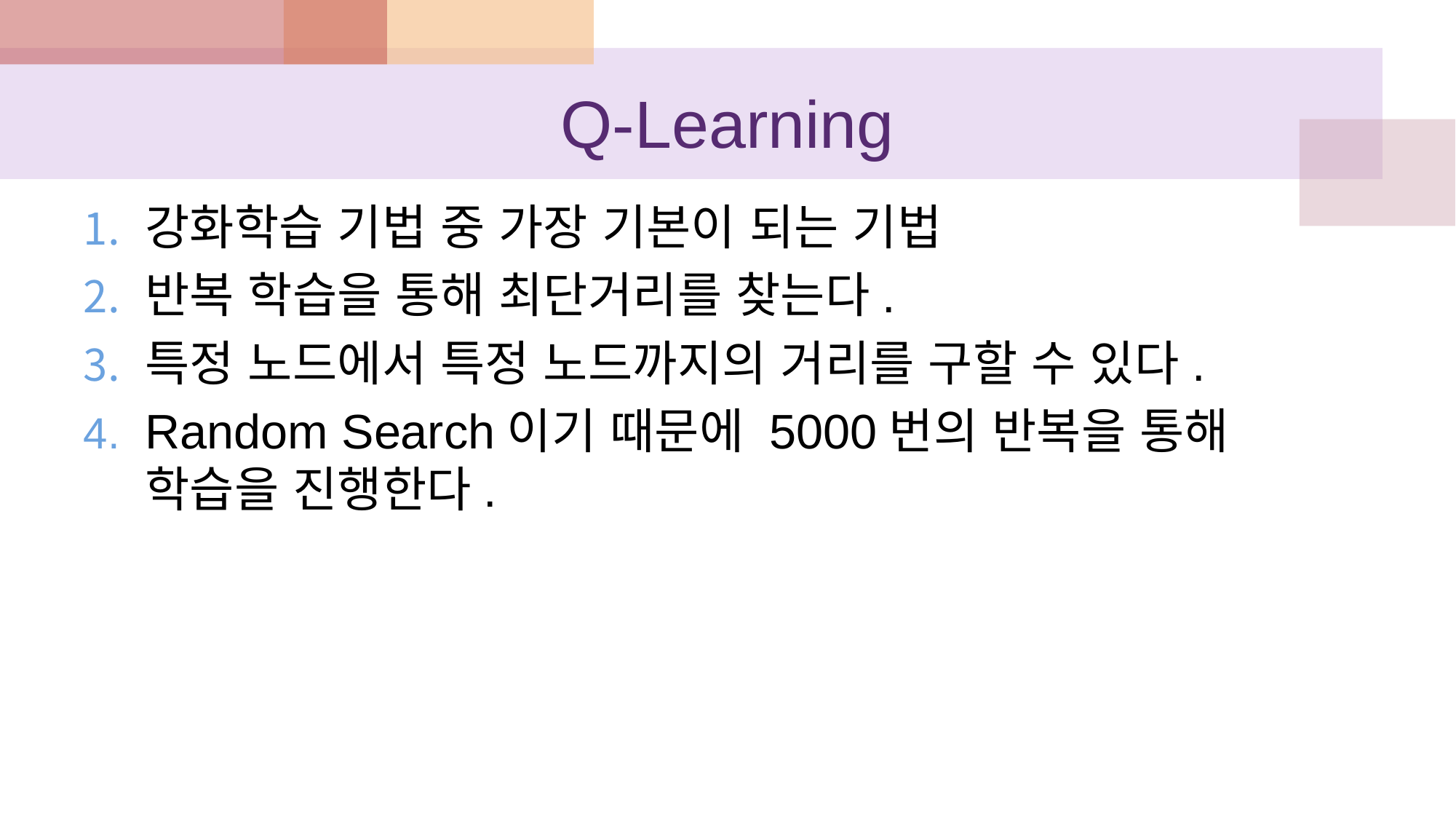

# Q-Learning
강화학습 기법 중 가장 기본이 되는 기법
반복 학습을 통해 최단거리를 찾는다.
특정 노드에서 특정 노드까지의 거리를 구할 수 있다.
Random Search이기 때문에 5000번의 반복을 통해 학습을 진행한다.